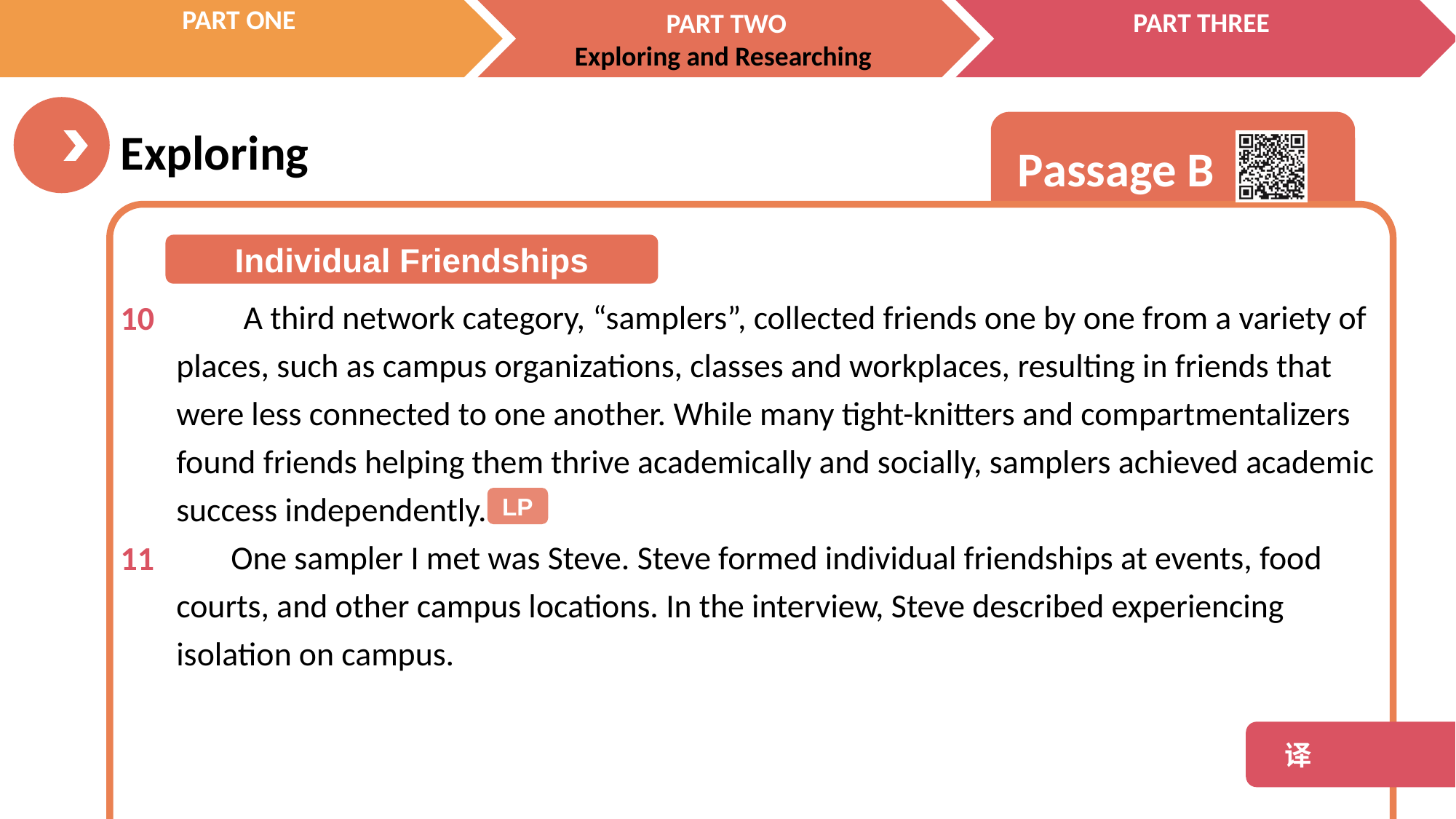

Individual Friendships

         A third network category, “samplers”, collected friends one by one from a variety of
places, such as campus organizations, classes and workplaces, resulting in friends that
were less connected to one another. While many tight-knitters and compartmentalizers
found friends helping them thrive academically and socially, samplers achieved academic
success independently.
One sampler I met was Steve. Steve formed individual friendships at events, food courts, and other campus locations. In the interview, Steve described experiencing isolation on campus.

10

11

LP
   译